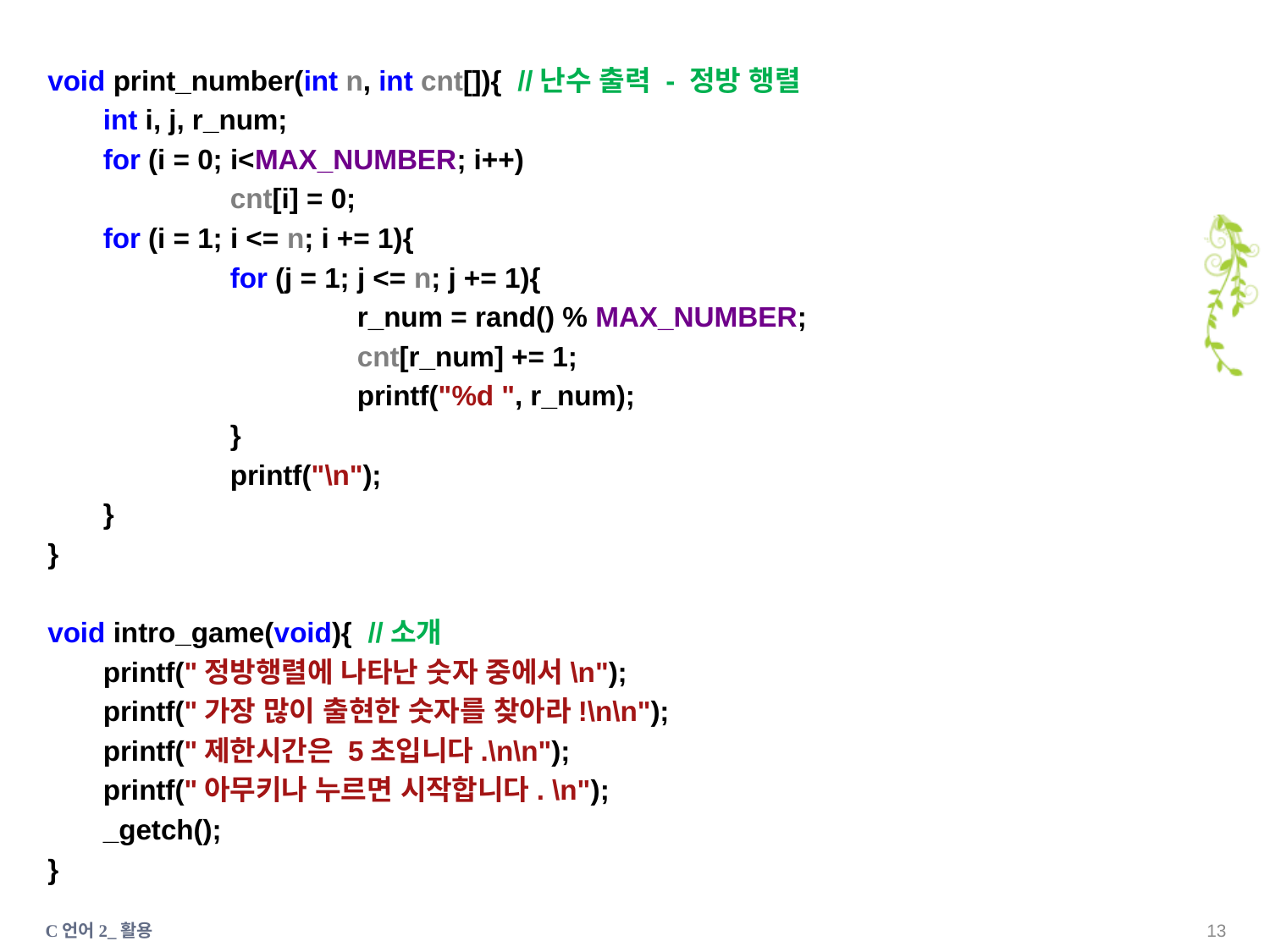

void print_number(int n, int cnt[]){  //난수 출력 - 정방 행렬
int i, j, r_num;
for (i = 0; i<MAX_NUMBER; i++)
	cnt[i] = 0;
for (i = 1; i <= n; i += 1){
	for (j = 1; j <= n; j += 1){
		r_num = rand() % MAX_NUMBER;
		cnt[r_num] += 1;
		printf("%d ", r_num);
	}
	printf("\n");
}
}

void intro_game(void){  //소개
printf("정방행렬에 나타난 숫자 중에서\n");
printf("가장 많이 출현한 숫자를 찾아라!\n\n");
printf("제한시간은 5초입니다.\n\n");
printf("아무키나 누르면 시작합니다. \n");
_getch();
}
C언어2_활용
13